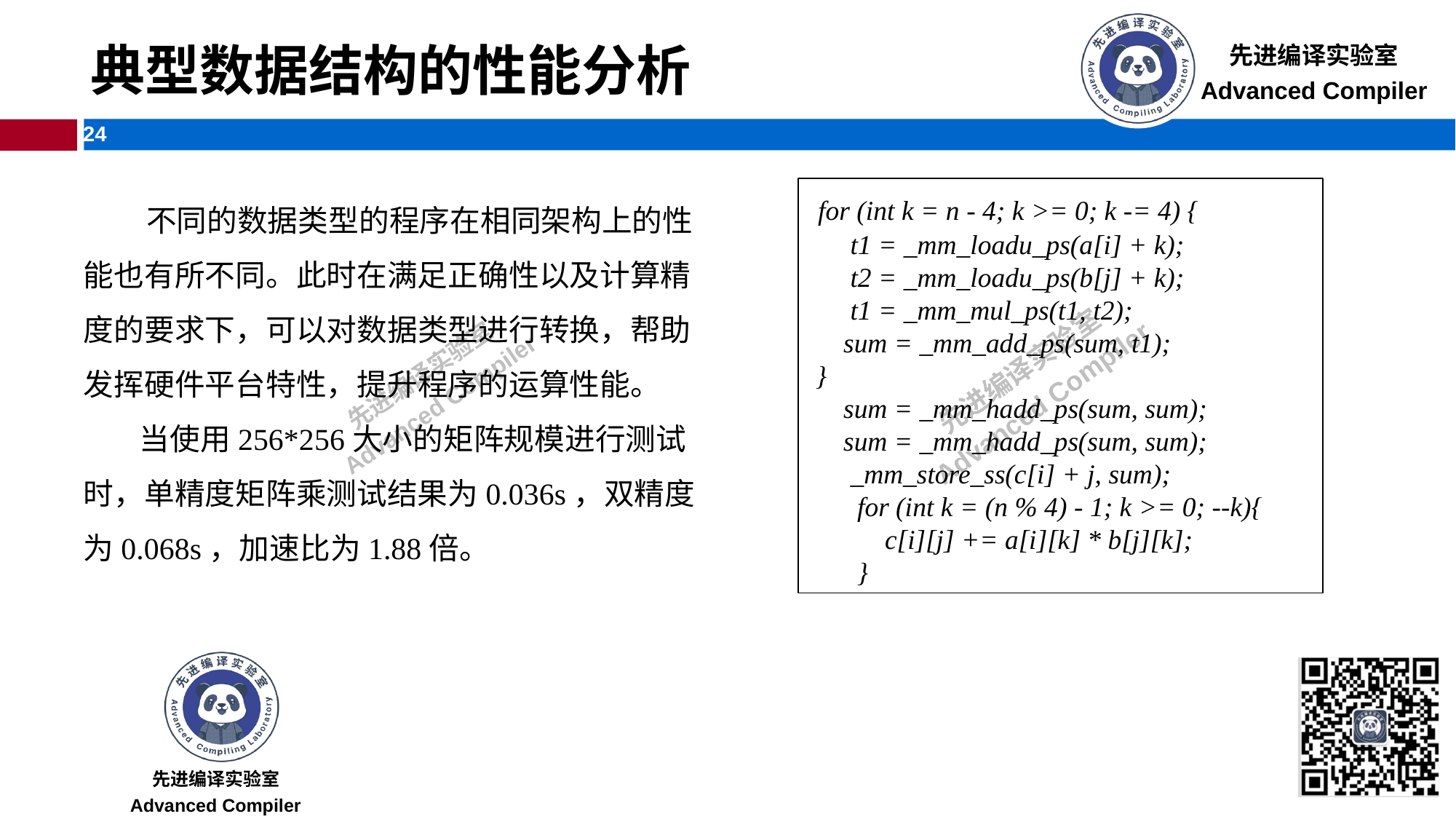

# 典型数据结构的性能分析
      不同的数据类型的程序在相同架构上的性能也有所不同。此时在满足正确性以及计算精度的要求下，可以对数据类型进行转换，帮助发挥硬件平台特性，提升程序的运算性能。
     当使用256*256大小的矩阵规模进行测试时，单精度矩阵乘测试结果为0.036s，双精度为0.068s，加速比为1.88倍。

 for (int k = n - 4; k >= 0; k -= 4) {
      t1 = _mm_loadu_ps(a[i] + k);
      t2 = _mm_loadu_ps(b[j] + k);
      t1 = _mm_mul_ps(t1, t2);
     sum = _mm_add_ps(sum, t1);
 }
     sum = _mm_hadd_ps(sum, sum);
     sum = _mm_hadd_ps(sum, sum);
      _mm_store_ss(c[i] + j, sum);
       for (int k = (n % 4) - 1; k >= 0; --k){
           c[i][j] += a[i][k] * b[j][k];
       }